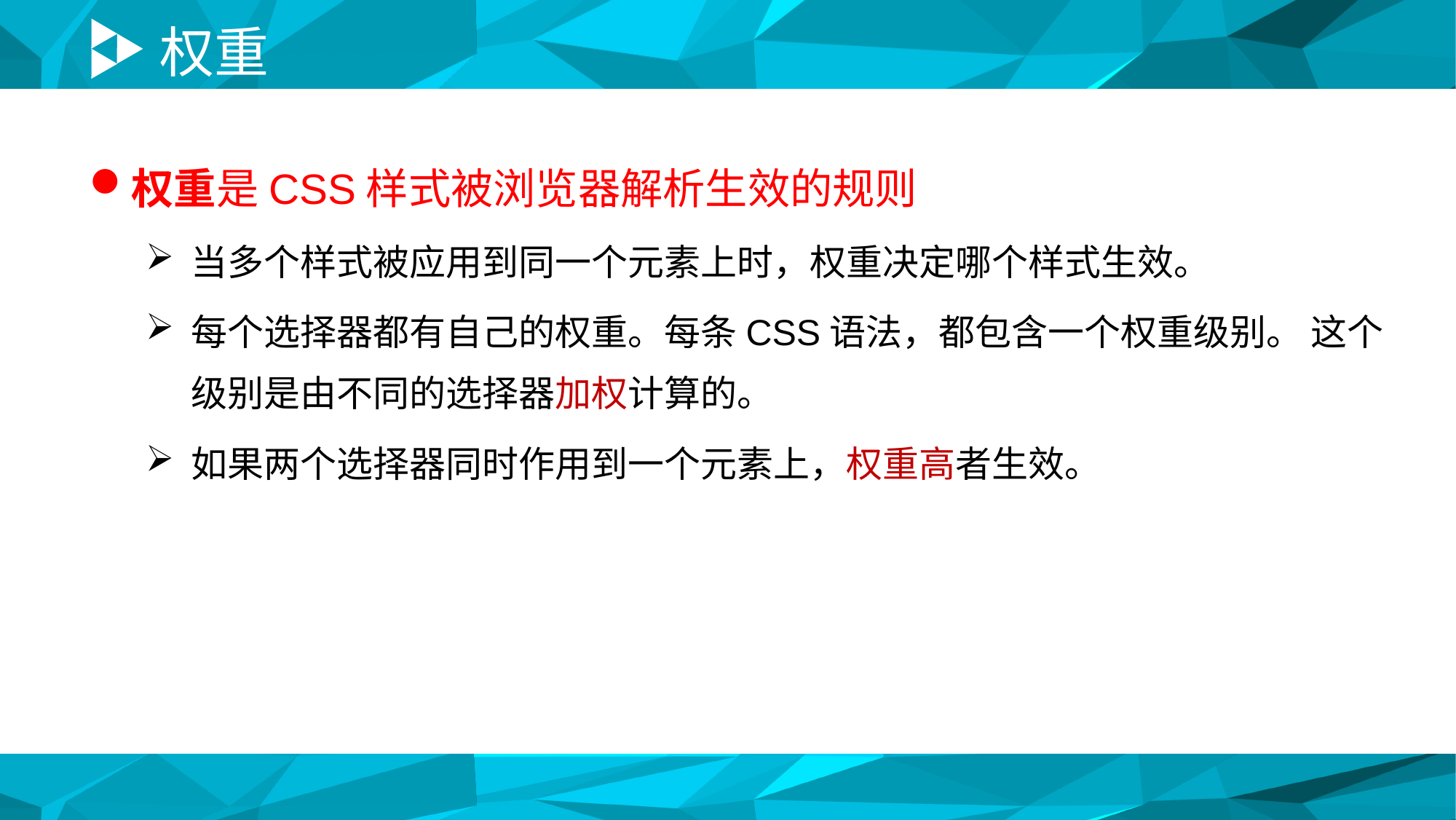

# 权重
权重是CSS样式被浏览器解析生效的规则
当多个样式被应用到同一个元素上时，权重决定哪个样式生效。
每个选择器都有自己的权重。每条CSS语法，都包含一个权重级别。 这个级别是由不同的选择器加权计算的。
如果两个选择器同时作用到一个元素上，权重高者生效。